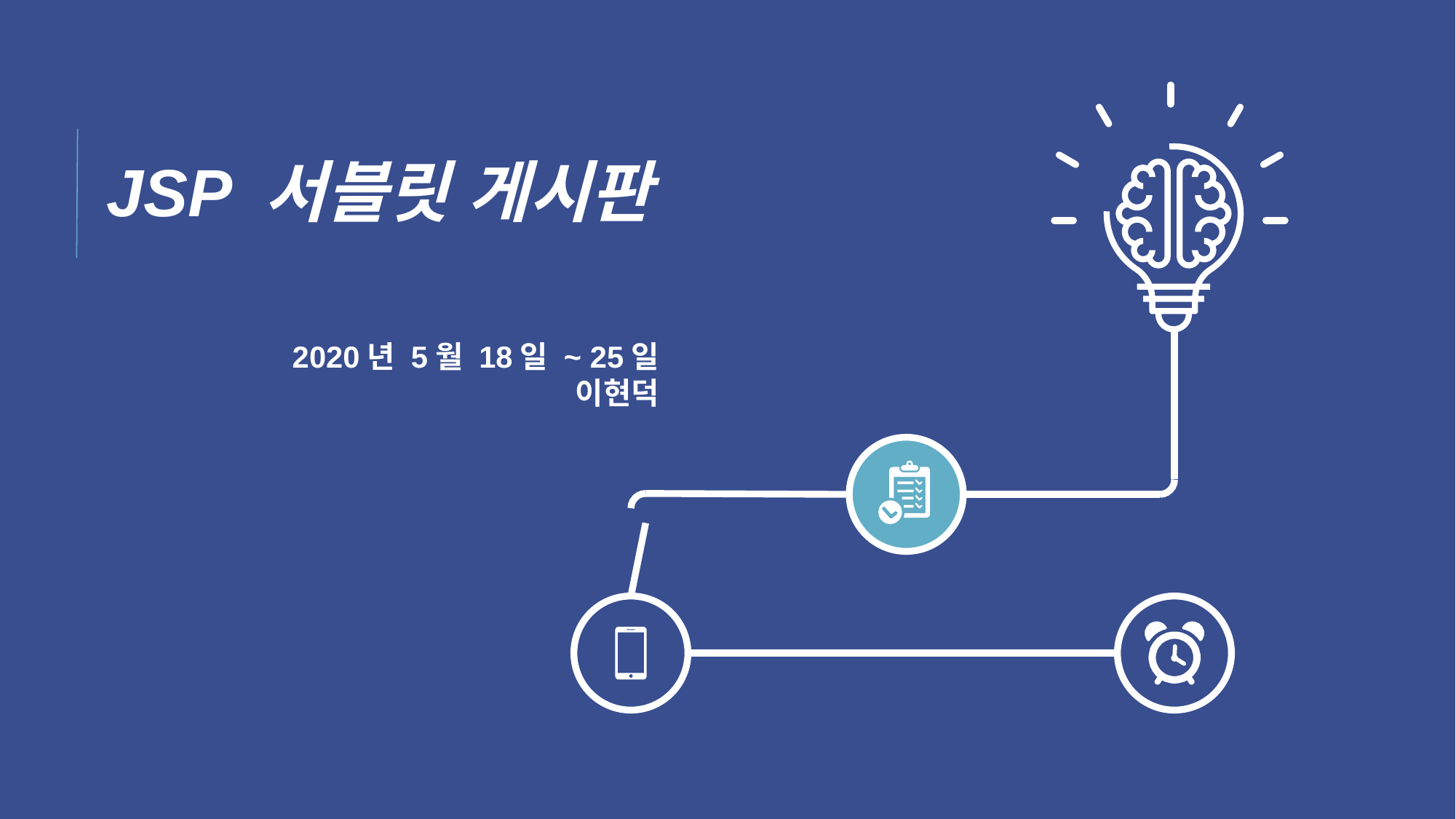

JSP 서블릿 게시판

2020년 5월 18일 ~ 25일
이현덕